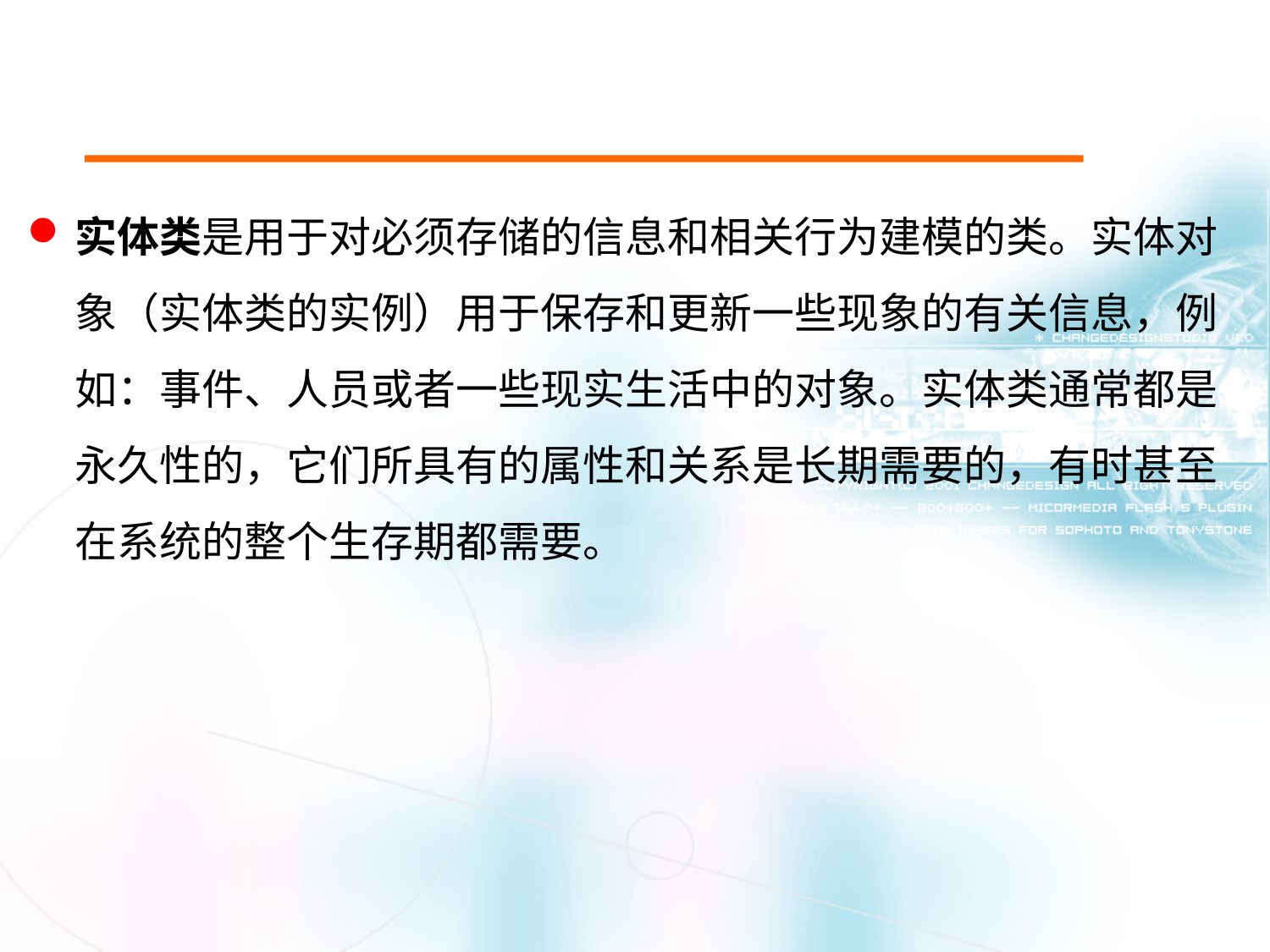

# 实体类是用于对必须存储的信息和相关行为建模的类。实体对象（实体类的实例）用于保存和更新一些现象的有关信息，例如：事件、人员或者一些现实生活中的对象。实体类通常都是永久性的，它们所具有的属性和关系是长期需要的，有时甚至在系统的整个生存期都需要。